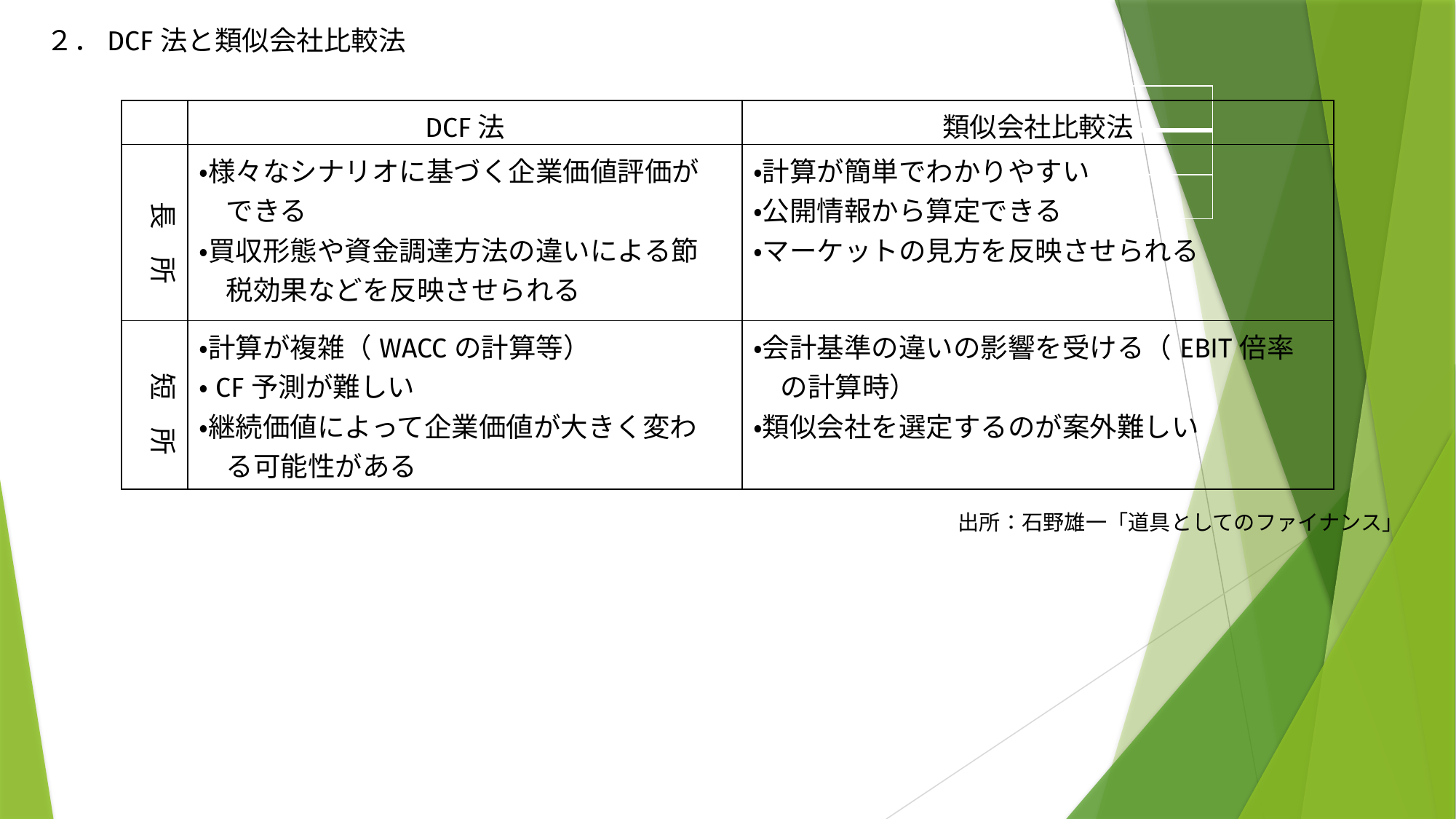

２．DCF法と類似会社比較法
|  |  |  |
| --- | --- | --- |
|  |  |  |
|  |  |  |
|  | DCF法 | 類似会社比較法 |
| --- | --- | --- |
|  | ・様々なシナリオに基づく企業価値評価が 　できる ・買収形態や資金調達方法の違いによる節 　税効果などを反映させられる | ・計算が簡単でわかりやすい ・公開情報から算定できる ・マーケットの見方を反映させられる |
|  | ・計算が複雑（WACCの計算等） ・CF予測が難しい ・継続価値によって企業価値が大きく変わ 　る可能性がある | ・会計基準の違いの影響を受ける（EBIT倍率 　の計算時） ・類似会社を選定するのが案外難しい |
長　所
短　所
出所：石野雄一「道具としてのファイナンス」